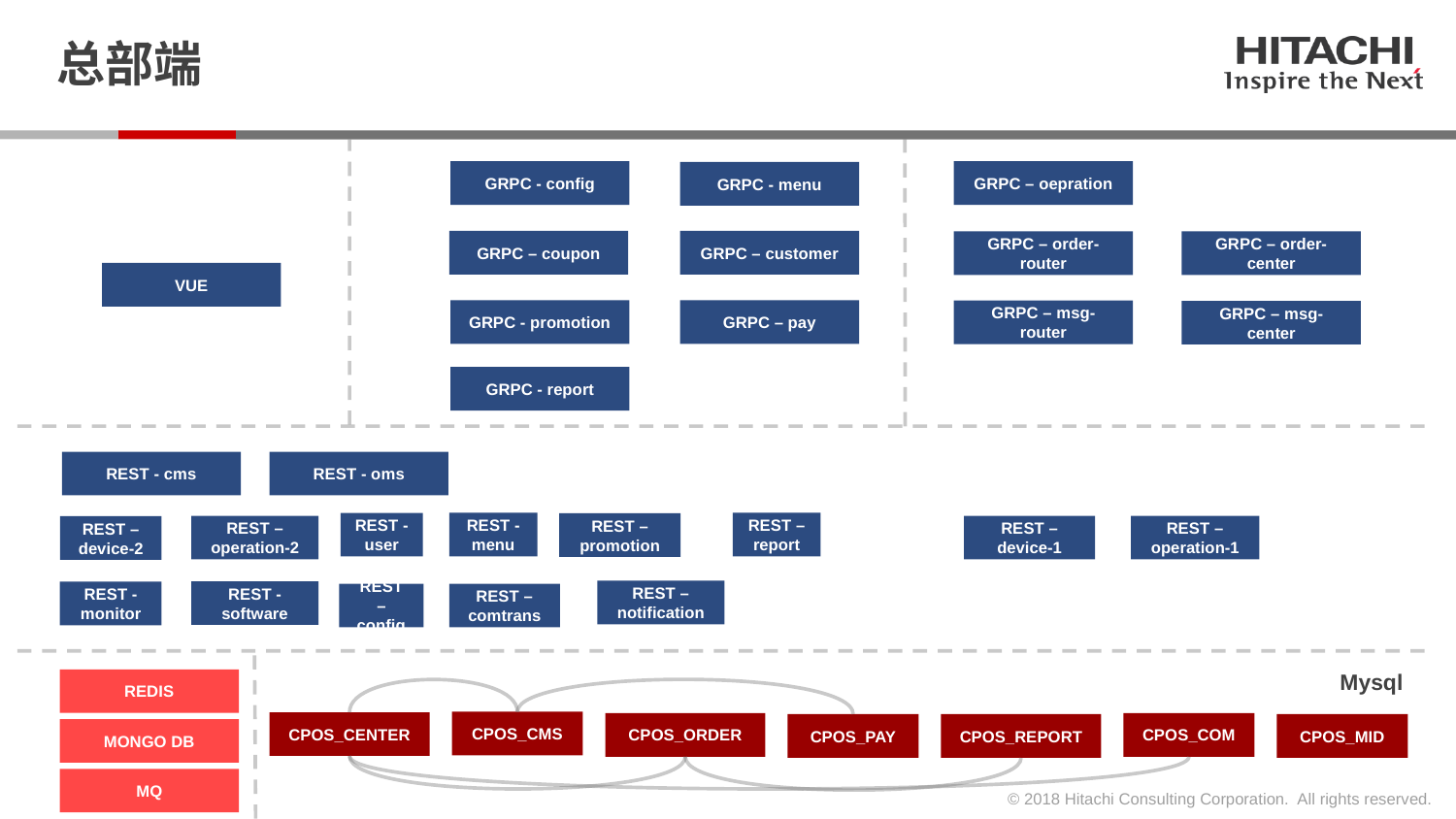

# 总部端
GRPC - config
GRPC – oepration
GRPC - menu
GRPC – coupon
GRPC – customer
GRPC – order-router
GRPC – order-center
VUE
GRPC - promotion
GRPC – pay
GRPC – msg-router
GRPC – msg-center
GRPC - report
REST - cms
REST - oms
REST - menu
REST – report
REST - user
REST – promotion
REST – operation-2
REST – device-1
REST – operation-1
REST – device-2
REST – notification
REST - software
REST - monitor
REST – config
REST – comtrans
Mysql
REDIS
CPOS_CMS
CPOS_CENTER
CPOS_ORDER
CPOS_COM
CPOS_PAY
CPOS_REPORT
CPOS_MID
MONGO DB
MQ